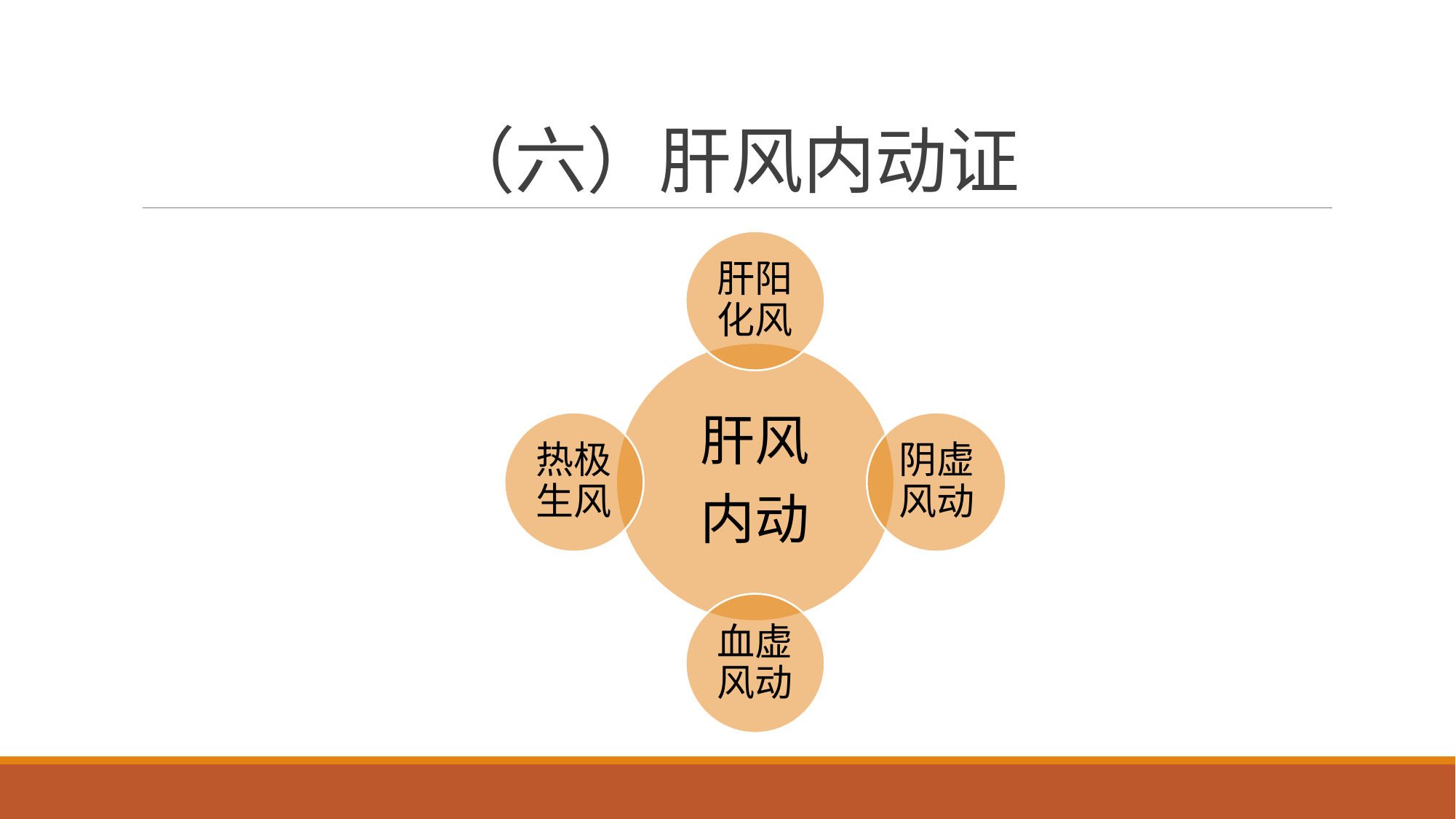

# （六）肝风内动证
肝风
内动
肝阳化风
阴虚风动
血虚风动
热极生风